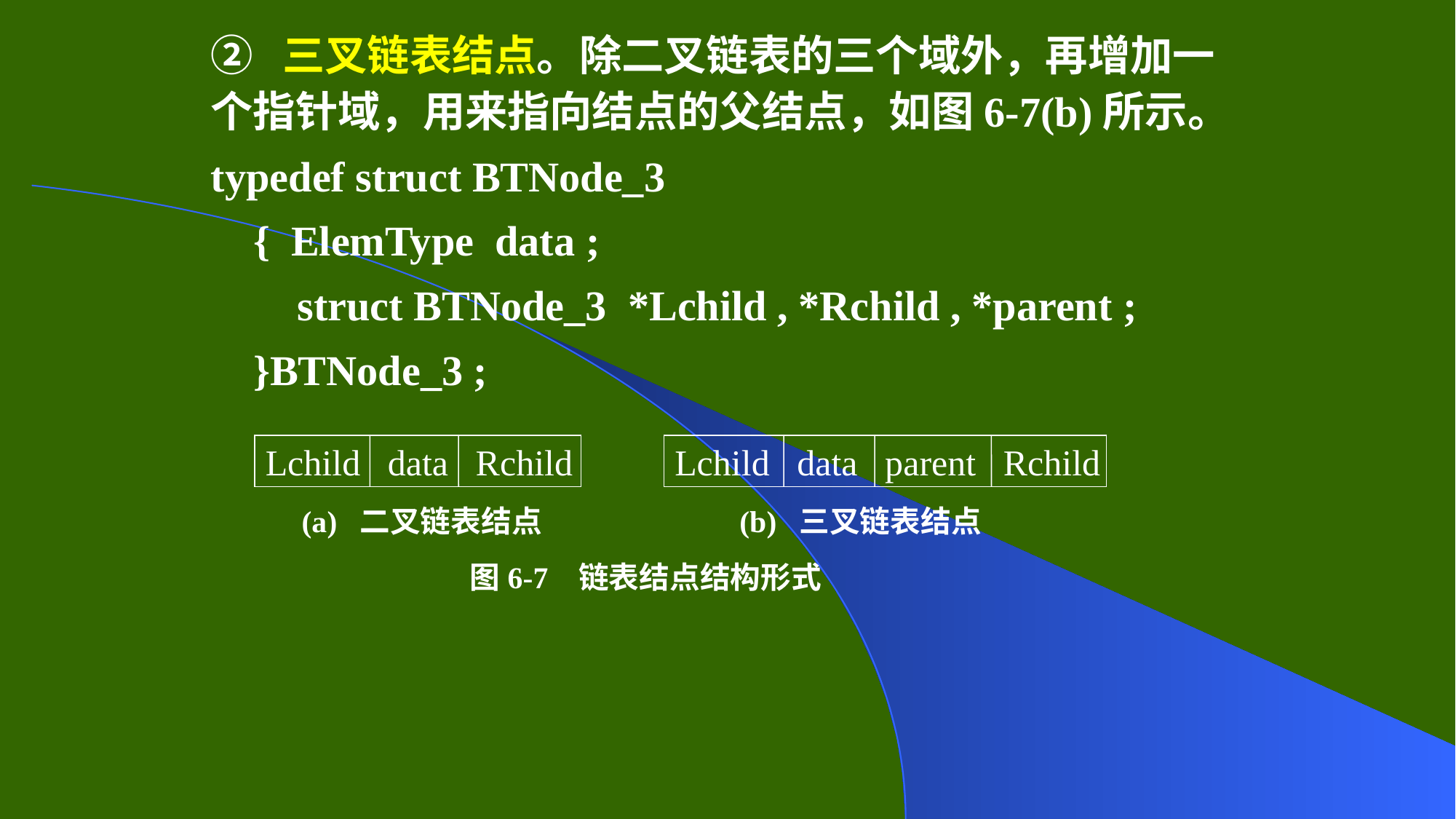

②  三叉链表结点。除二叉链表的三个域外，再增加一个指针域，用来指向结点的父结点，如图6-7(b)所示。
typedef struct BTNode_3
{  ElemType  data ;
struct BTNode_3  *Lchild , *Rchild , *parent ;
}BTNode_3 ;
Lchild   data   Rchild

Lchild   data   parent   Rchild

(a)  二叉链表结点
(b)  三叉链表结点
图6-7   链表结点结构形式